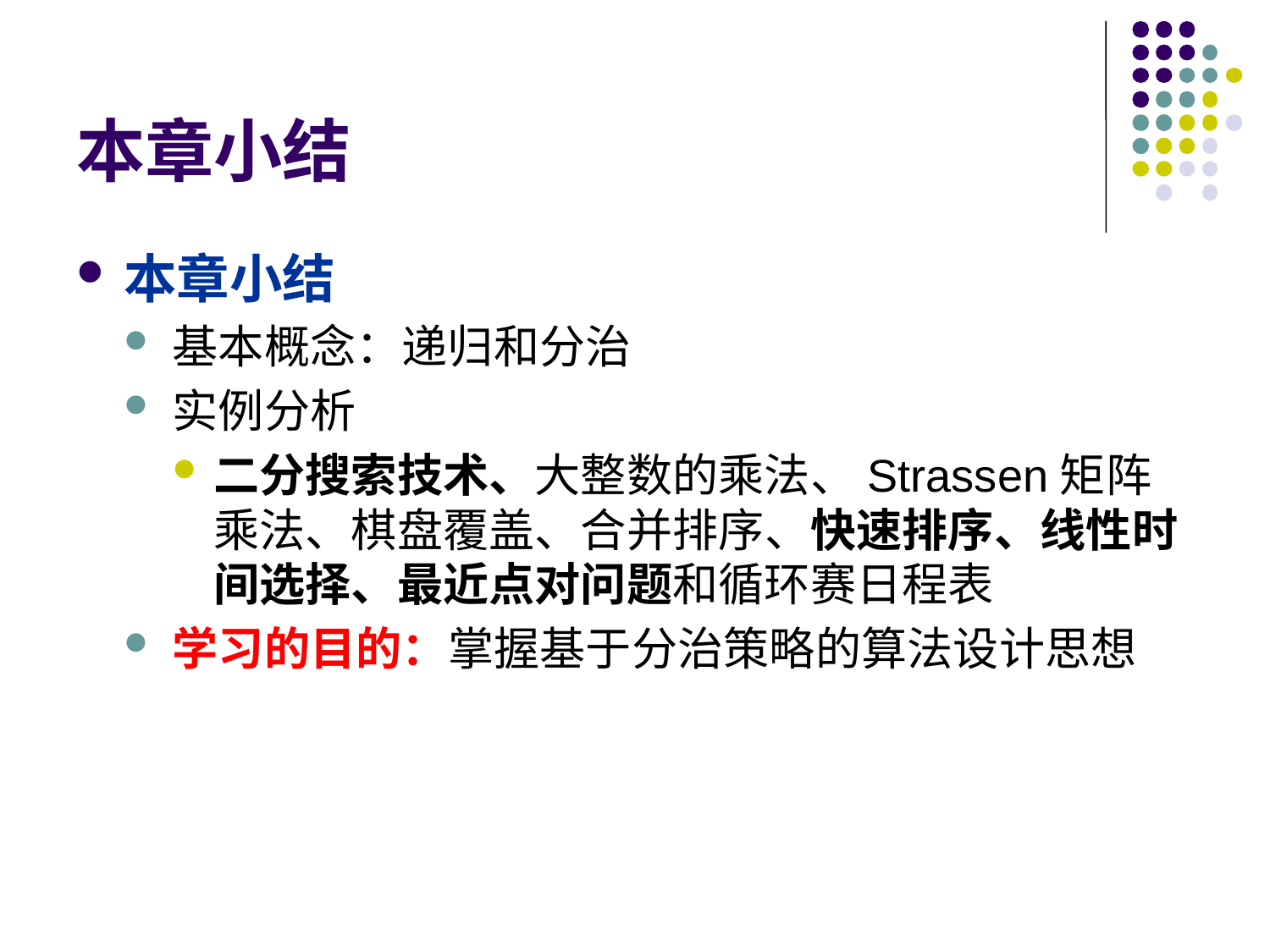

# 本章小结
本章小结
基本概念：递归和分治
实例分析
二分搜索技术、大整数的乘法、Strassen矩阵乘法、棋盘覆盖、合并排序、快速排序、线性时间选择、最近点对问题和循环赛日程表
学习的目的：掌握基于分治策略的算法设计思想